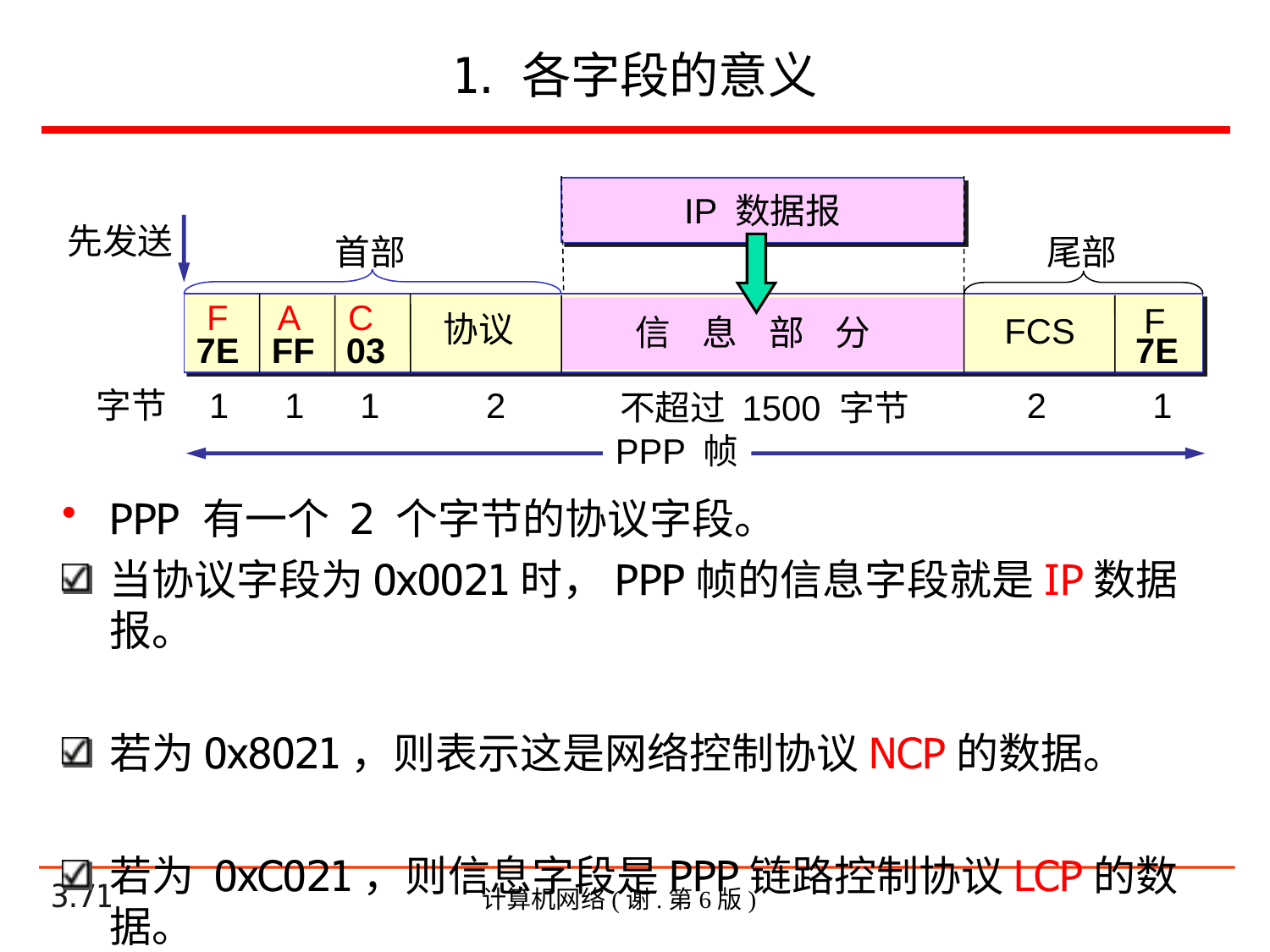

# 1. 各字段的意义

IP 数据报
先发送
字节
1
1
1
2
2
1
不超过 1500 字节
PPP 帧

首部
尾部

A
F
C

F

协议
FCS
信    息    部    分
7E
FF
03
7E
PPP 有一个 2 个字节的协议字段。
当协议字段为0x0021时，PPP帧的信息字段就是IP数据报。

若为0x8021，则表示这是网络控制协议NCP的数据。

若为 0xC021，则信息字段是PPP链路控制协议LCP的数据。